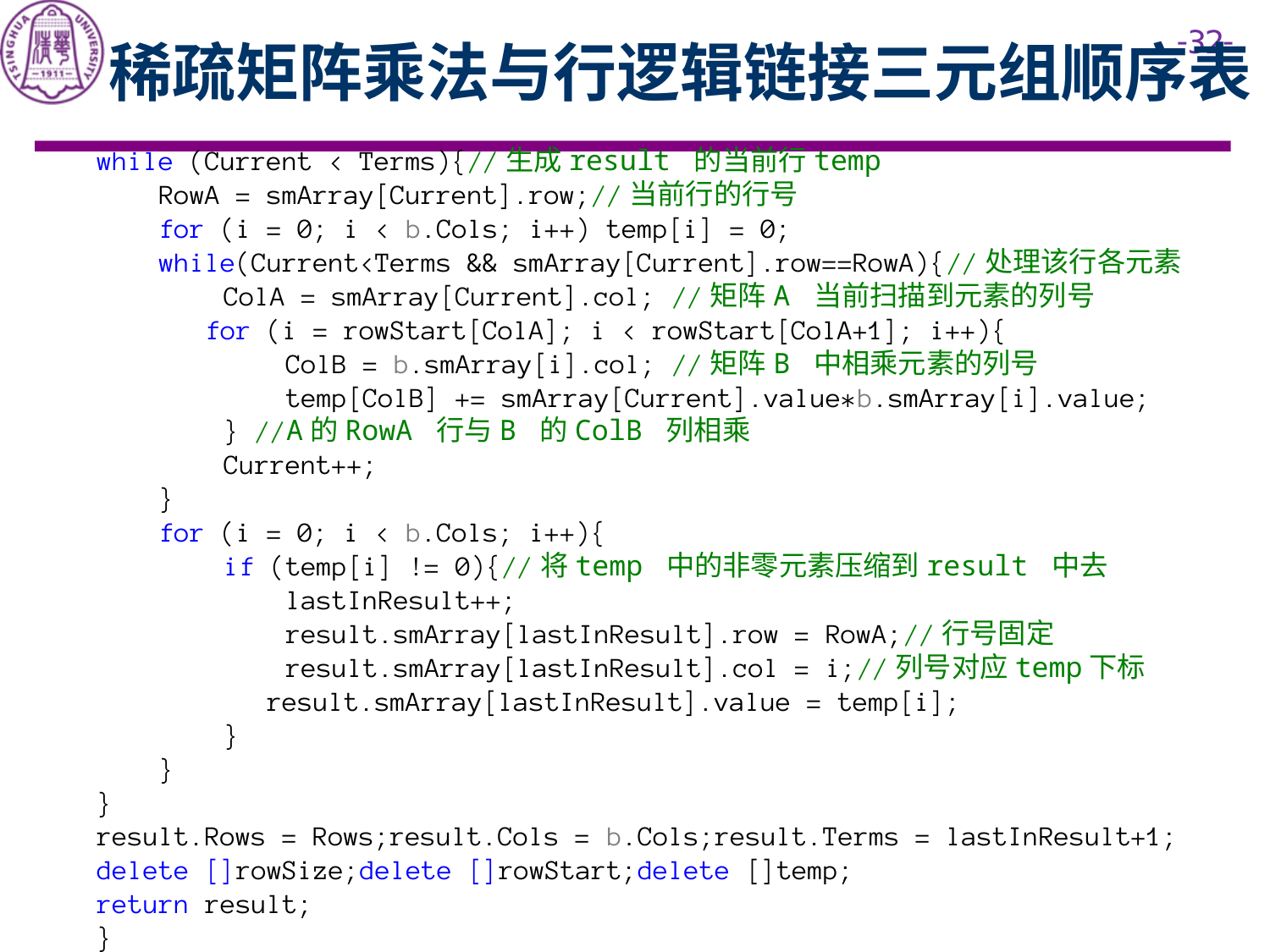

稀疏矩阵乘法与行逻辑链接三元组顺序表
while (Current < Terms){//生成result 的当前行temp
    RowA = smArray[Current].row;//当前行的行号
    for (i = 0; i < b.Cols; i++) temp[i] = 0;
    while(Current<Terms && smArray[Current].row==RowA){//处理该行各元素
	ColA = smArray[Current].col; //矩阵A 当前扫描到元素的列号
       for (i = rowStart[ColA]; i < rowStart[ColA+1]; i++){
	    ColB = b.smArray[i].col; //矩阵B 中相乘元素的列号
	    temp[ColB] += smArray[Current].value*b.smArray[i].value;
	} //A的RowA 行与B 的ColB 列相乘
	Current++;
    }
    for (i = 0; i < b.Cols; i++){
	if (temp[i] != 0){//将temp 中的非零元素压缩到result 中去
	    lastInResult++;
	    result.smArray[lastInResult].row = RowA;//行号固定
	    result.smArray[lastInResult].col = i;//列号对应temp下标
           result.smArray[lastInResult].value = temp[i];
	}
    }
}
result.Rows = Rows;result.Cols = b.Cols;result.Terms = lastInResult+1;
delete []rowSize;delete []rowStart;delete []temp;
return result;
}